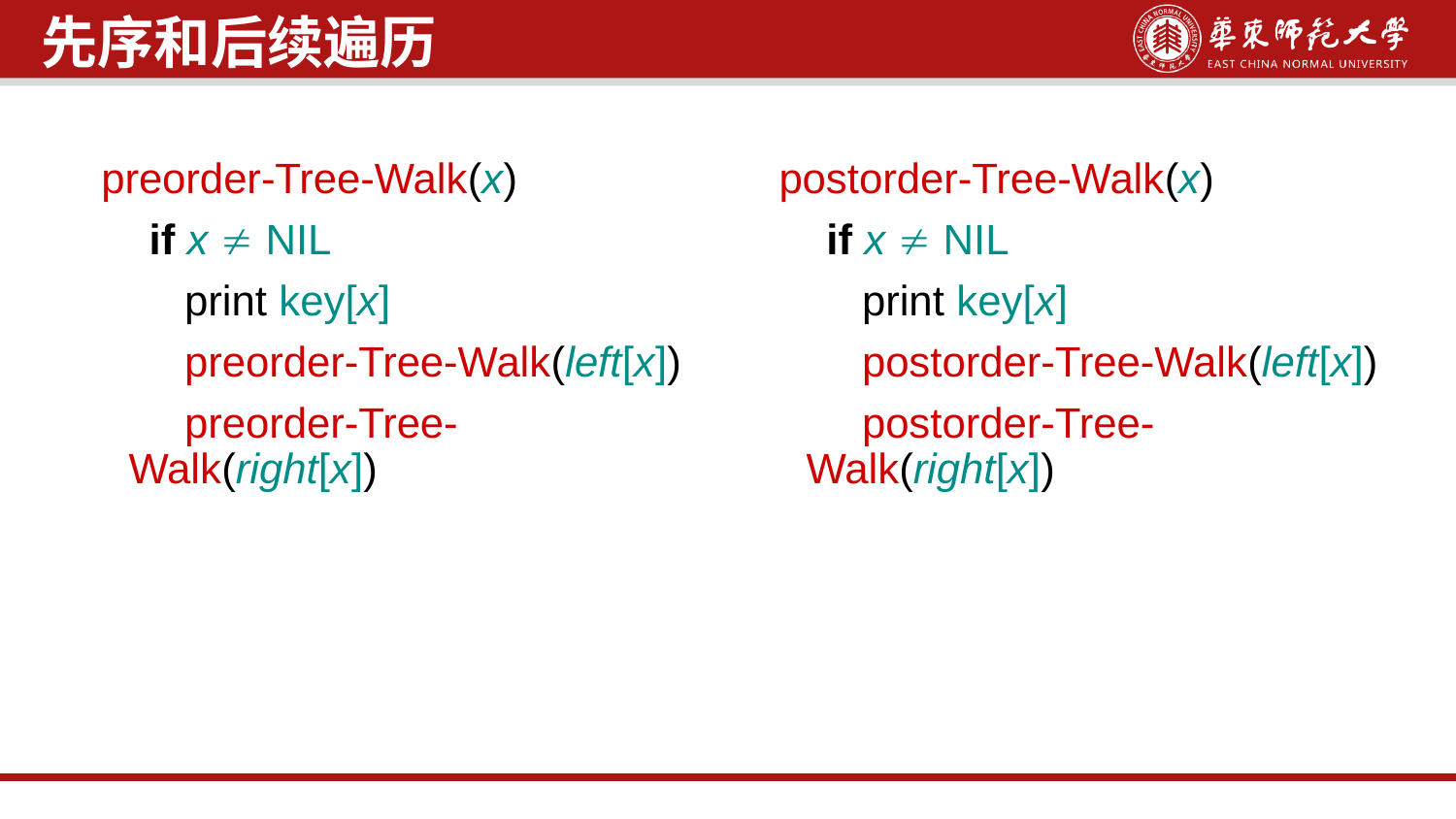

13
先序和后续遍历
preorder-Tree-Walk(x)
    if x ≠ NIL
       print key[x]
       preorder-Tree-Walk(left[x])
       preorder-Tree-Walk(right[x])
postorder-Tree-Walk(x)
    if x ≠ NIL
       print key[x]
       postorder-Tree-Walk(left[x])
       postorder-Tree-Walk(right[x])